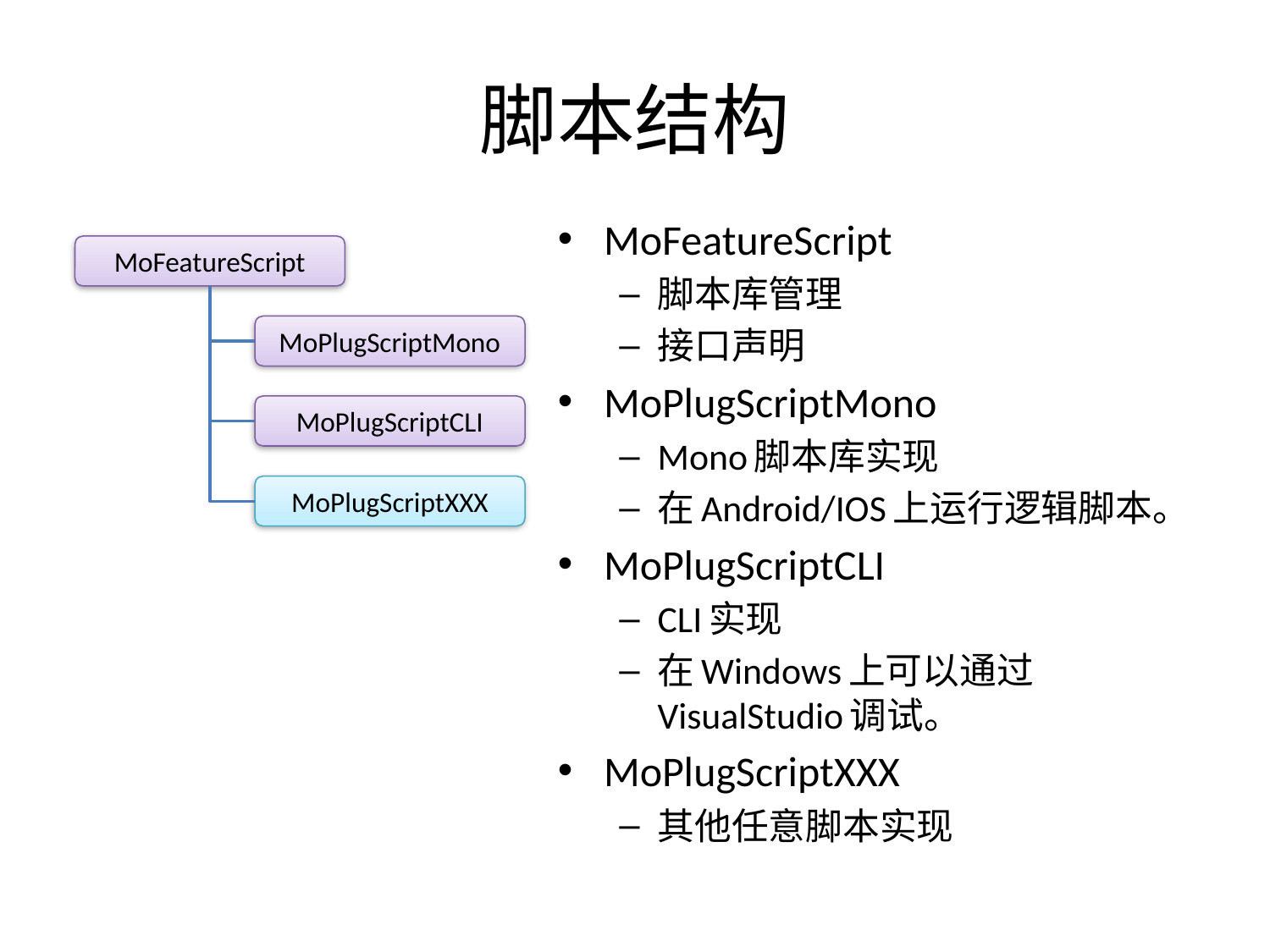

# 脚本结构
MoFeatureScript
脚本库管理
接口声明
MoPlugScriptMono
Mono脚本库实现
在Android/IOS上运行逻辑脚本。
MoPlugScriptCLI
CLI实现
在Windows上可以通过VisualStudio调试。
MoPlugScriptXXX
其他任意脚本实现
MoFeatureScript
MoPlugScriptMono
MoPlugScriptCLI
MoPlugScriptXXX